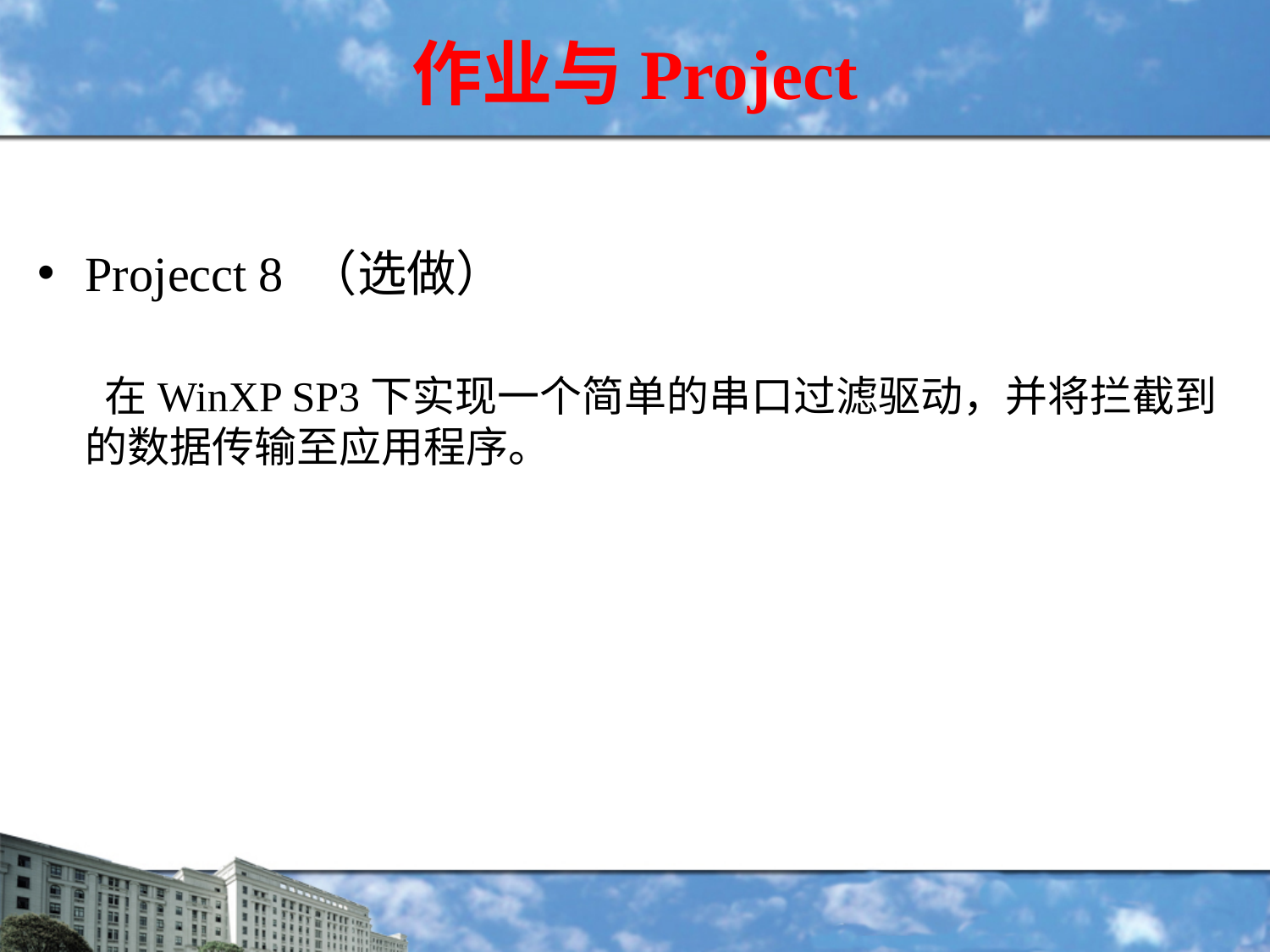

作业与Project
Projecct 8 （选做）

      在WinXP SP3下实现一个简单的串口过滤驱动，并将拦截到的数据传输至应用程序。